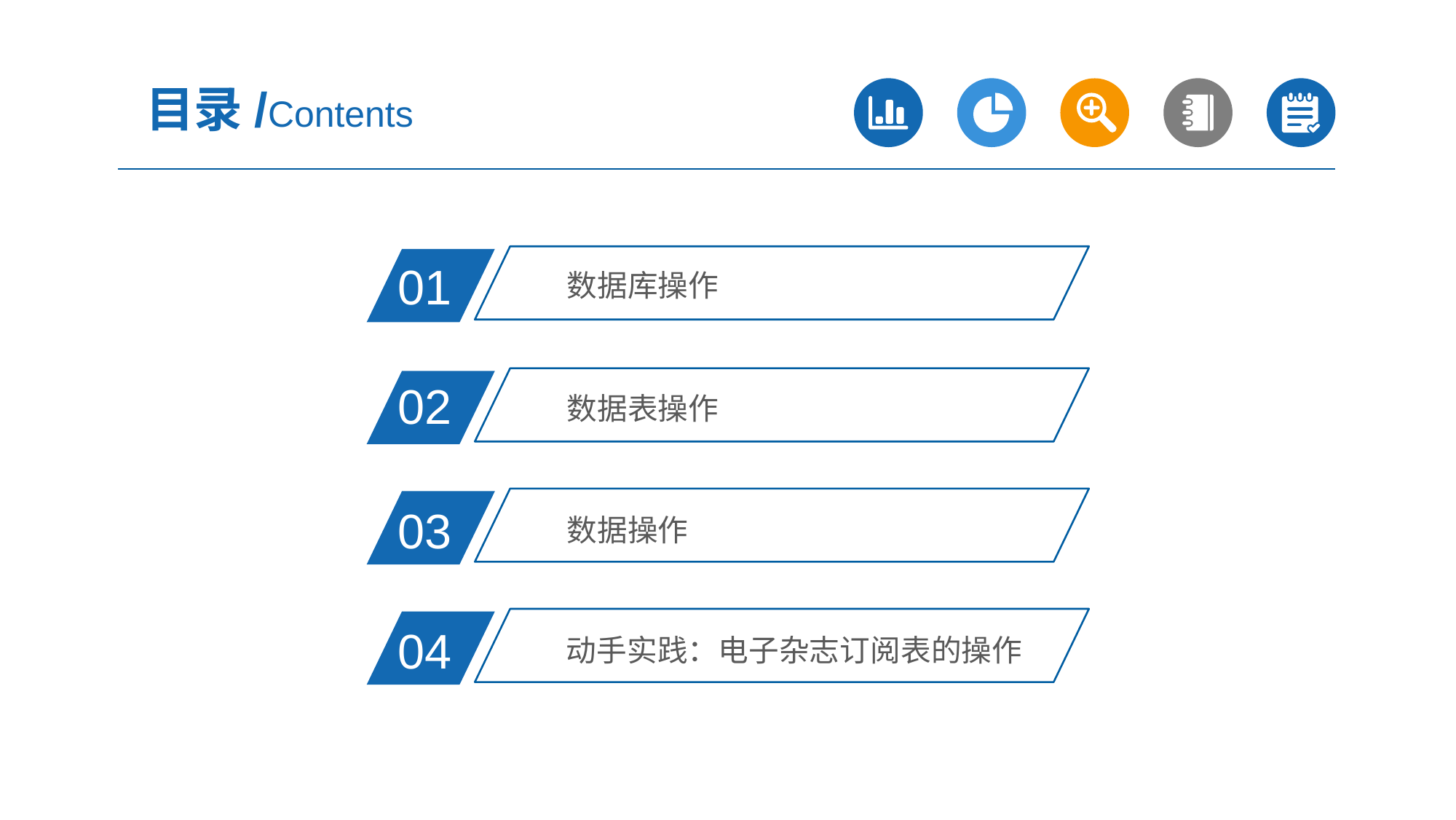

目录/Contents

数据库操作

01

数据表操作
02

数据操作

03

动手实践：电子杂志订阅表的操作

04